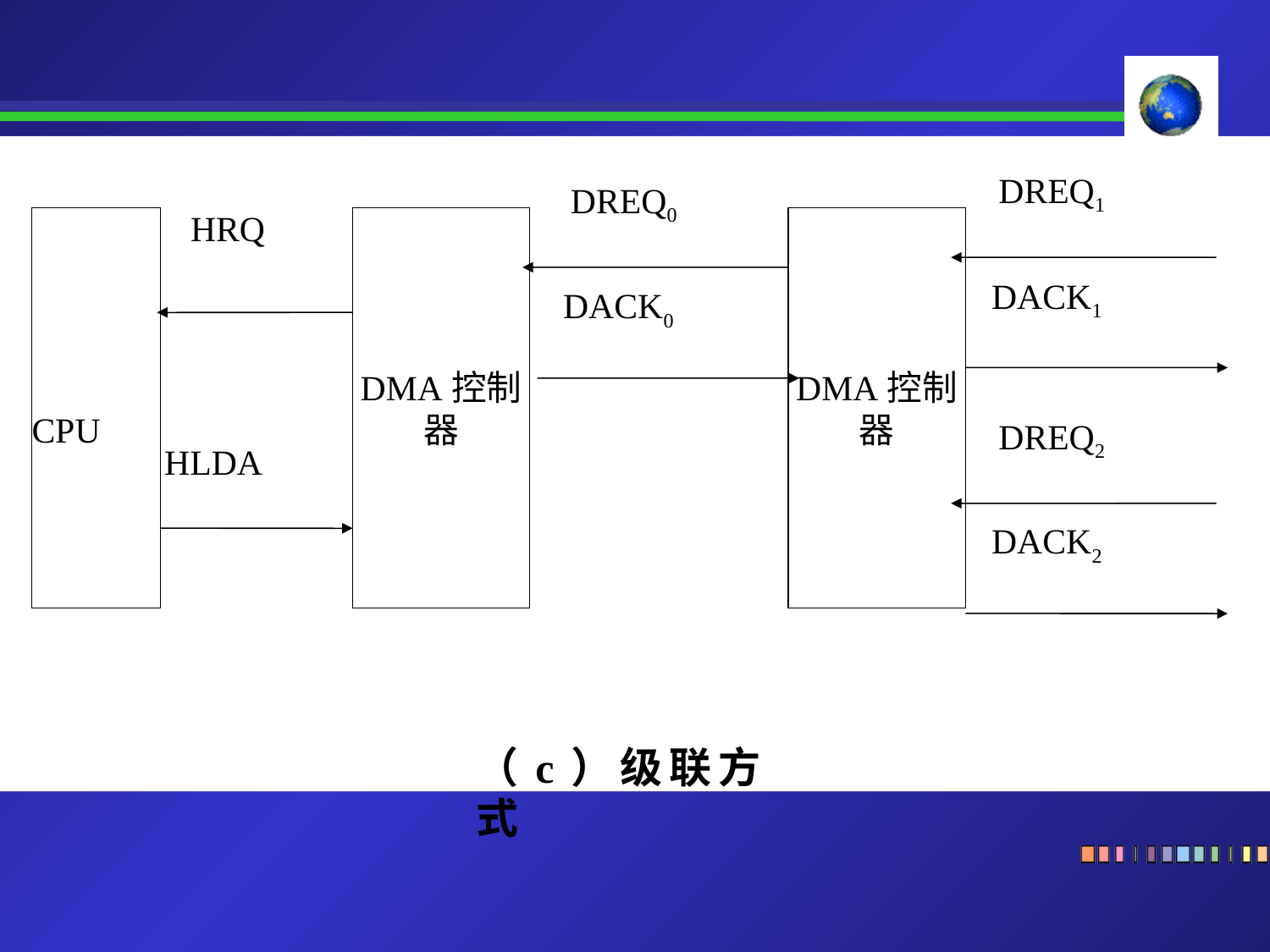

DREQ1
DREQ0
HRQ

CPU
DMA控制器
DMA控制器
DACK1
DACK0

DREQ2

HLDA
DACK2

（c）级联方式
82